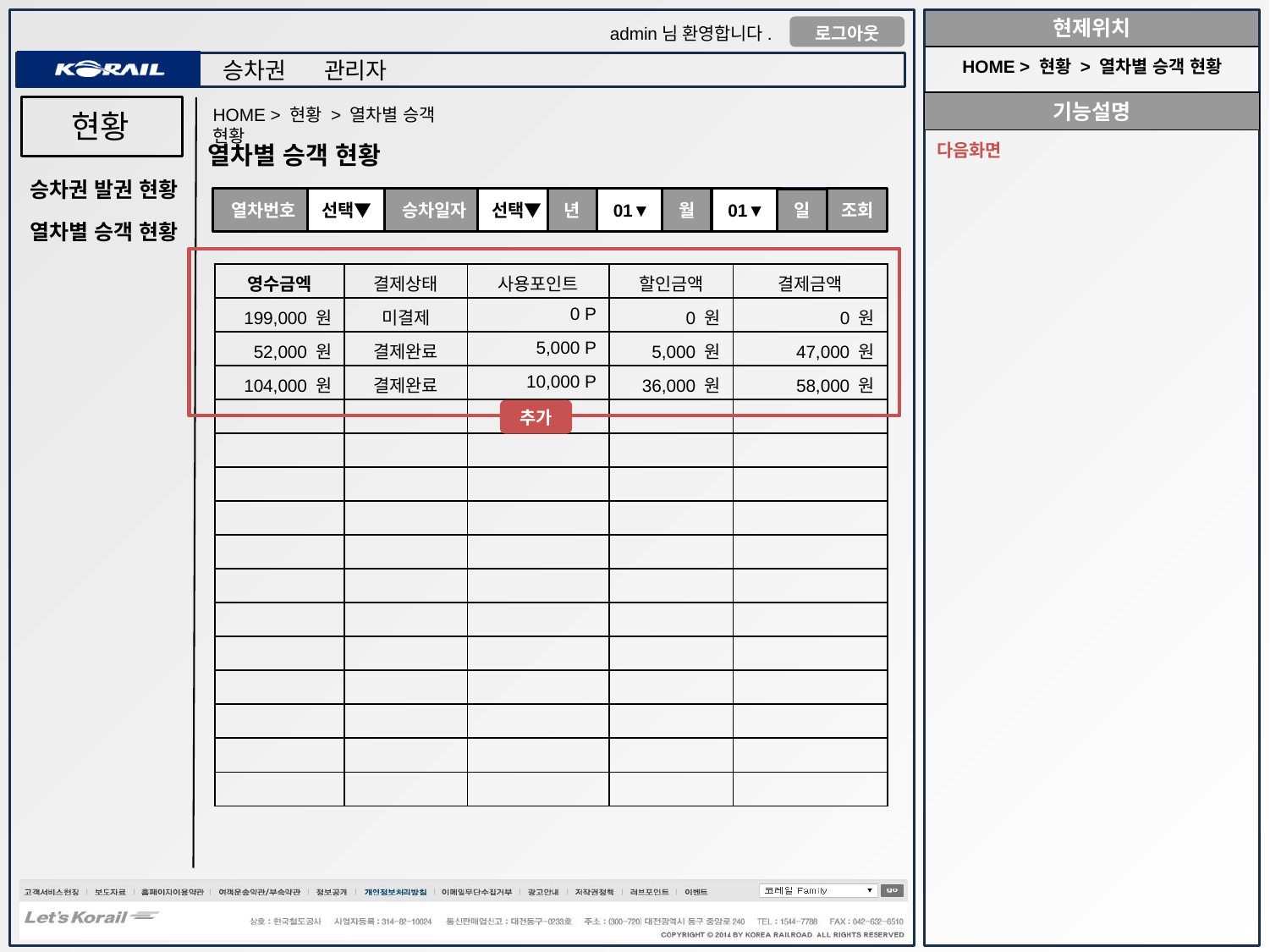

HOME > 현황 > 열차별 승객 현황
HOME > 현황 > 열차별 승객 현황
현황
열차별 승객 현황
다음화면
승차권 발권 현황
01▼
승차일자
선택▼
월
선택▼
년
01▼
조회

열차번호
일
열차별 승객 현황

| 영수금엑 | 결제상태 | 사용포인트 | 할인금액 | 결제금액 |
| --- | --- | --- | --- | --- |
| 199,000 원 | 미결제 | 0 P | 0 원 | 0 원 |
| 52,000 원 | 결제완료 | 5,000 P | 5,000 원 | 47,000 원 |
| 104,000 원 | 결제완료 | 10,000 P | 36,000 원 | 58,000 원 |
|  |  |  |  |  |
|  |  |  |  |  |
|  |  |  |  |  |
|  |  |  |  |  |
|  |  |  |  |  |
|  |  |  |  |  |
|  |  |  |  |  |
|  |  |  |  |  |
|  |  |  |  |  |
|  |  |  |  |  |
|  |  |  |  |  |
|  |  |  |  |  |
추가